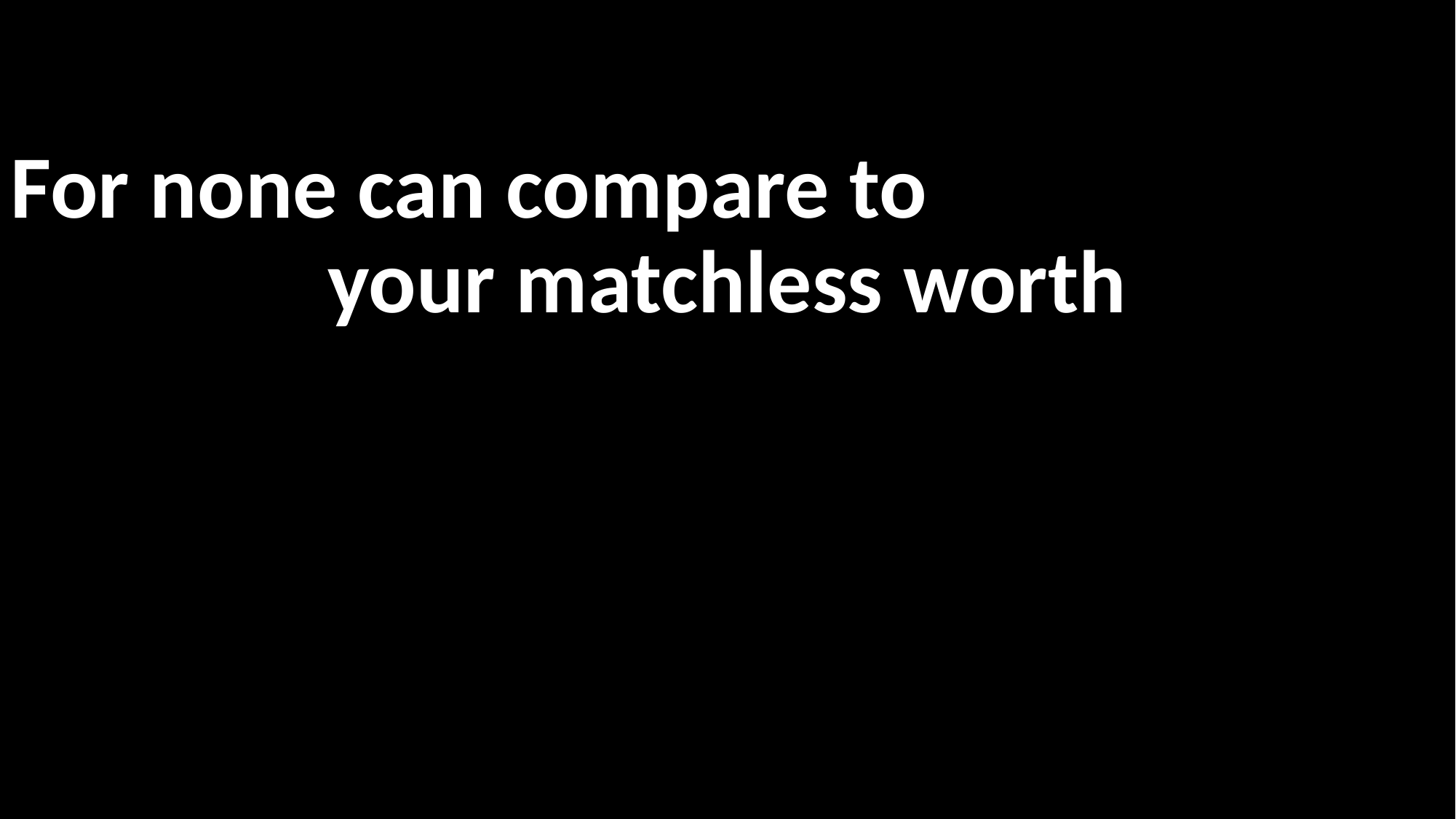

For none can compare to
your matchless worth
무엇과도 비교 할 수 없네